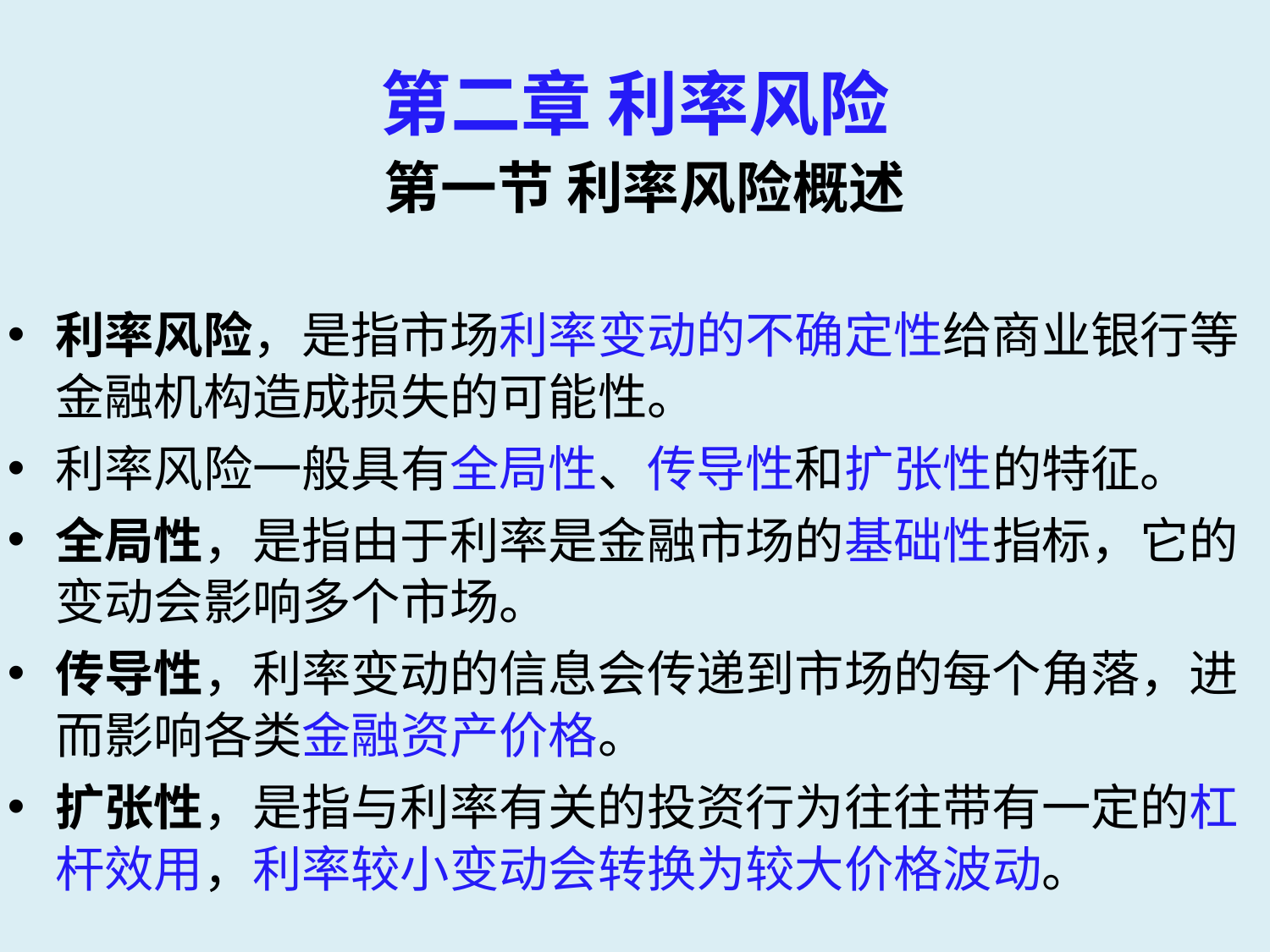

# 第二章 利率风险
第一节 利率风险概述

利率风险，是指市场利率变动的不确定性给商业银行等金融机构造成损失的可能性。
利率风险一般具有全局性、传导性和扩张性的特征。
全局性，是指由于利率是金融市场的基础性指标，它的变动会影响多个市场。
传导性，利率变动的信息会传递到市场的每个角落，进而影响各类金融资产价格。
扩张性，是指与利率有关的投资行为往往带有一定的杠杆效用，利率较小变动会转换为较大价格波动。